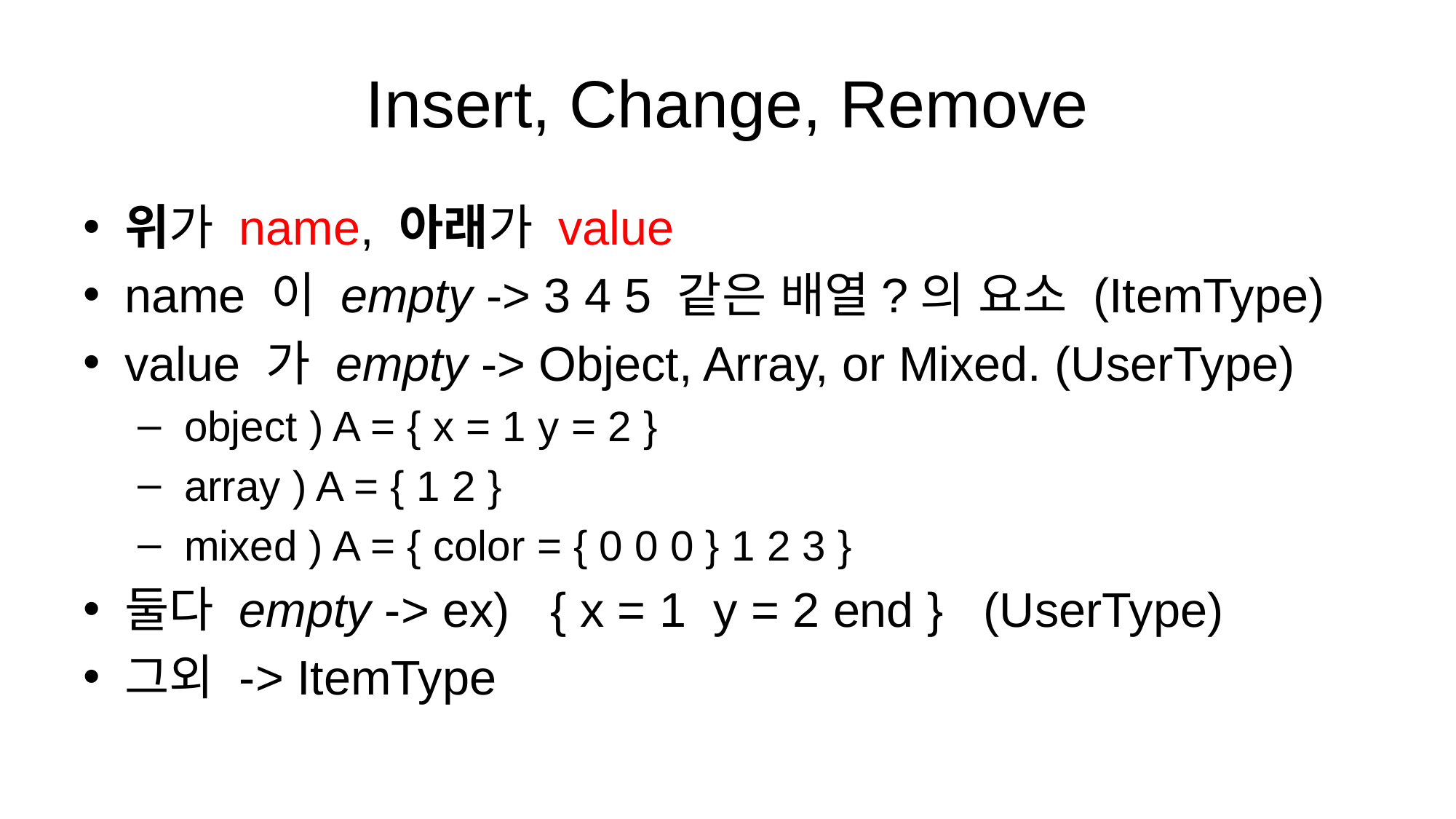

# Insert, Change, Remove
위가 name, 아래가 value
name 이 empty -> 3 4 5 같은 배열?의 요소 (ItemType)
value 가 empty -> Object, Array, or Mixed. (UserType)
 object ) A = { x = 1 y = 2 }
 array ) A = { 1 2 }
 mixed ) A = { color = { 0 0 0 } 1 2 3 }
둘다 empty -> ex)   { x = 1  y = 2 end }   (UserType)
그외 -> ItemType